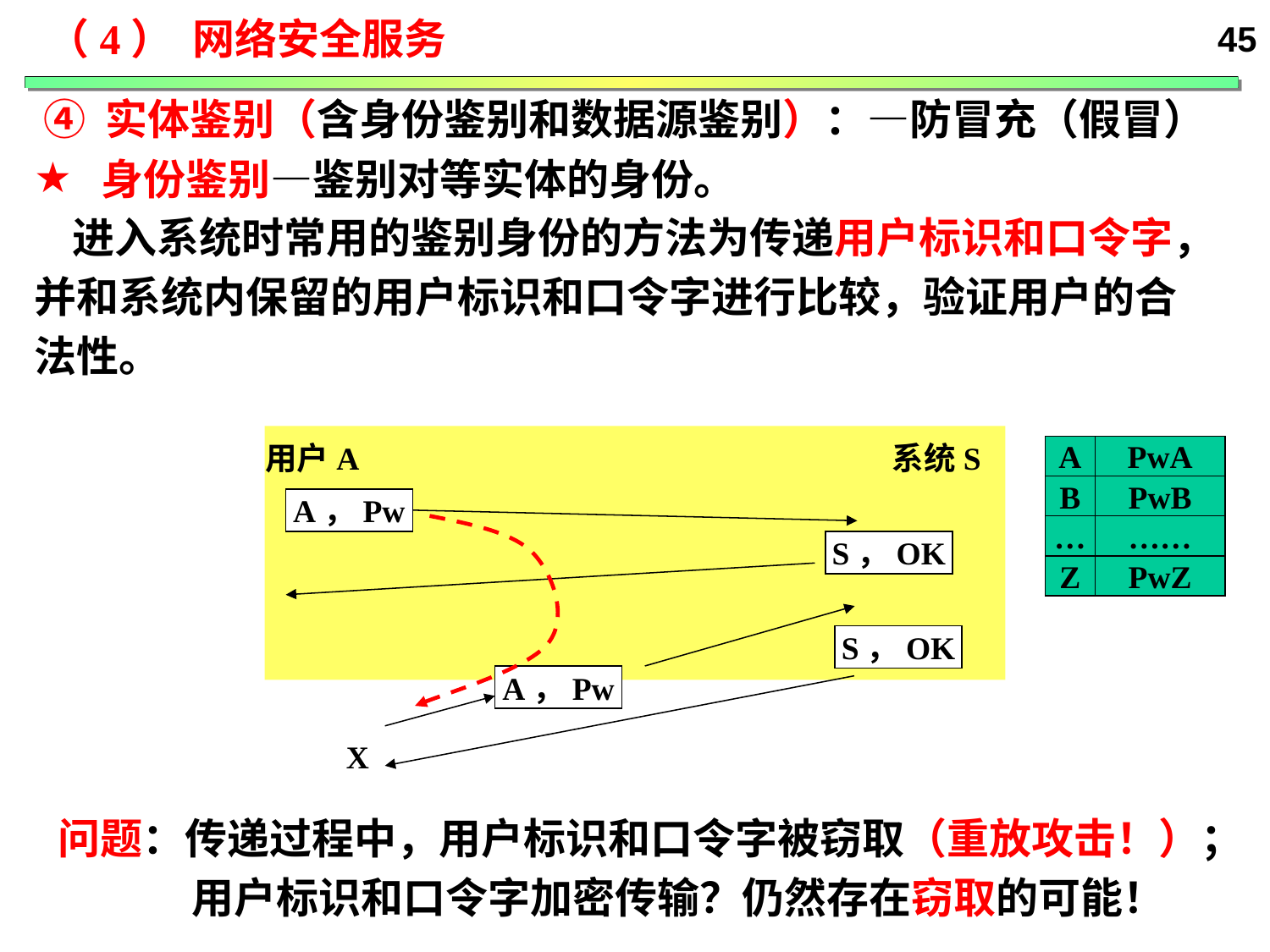

（4）  网络安全服务
45

 ④ 实体鉴别（含身份鉴别和数据源鉴别）：—防冒充（假冒）
  身份鉴别—鉴别对等实体的身份。
   进入系统时常用的鉴别身份的方法为传递用户标识和口令字，
并和系统内保留的用户标识和口令字进行比较，验证用户的合
法性。

用户A
系统S
A
PwA
B
PwB
A，Pw

…
……
S，OK
Z
PwZ

S，OK
A，Pw

X
问题：传递过程中，用户标识和口令字被窃取（重放攻击！）；
             用户标识和口令字加密传输？仍然存在窃取的可能！